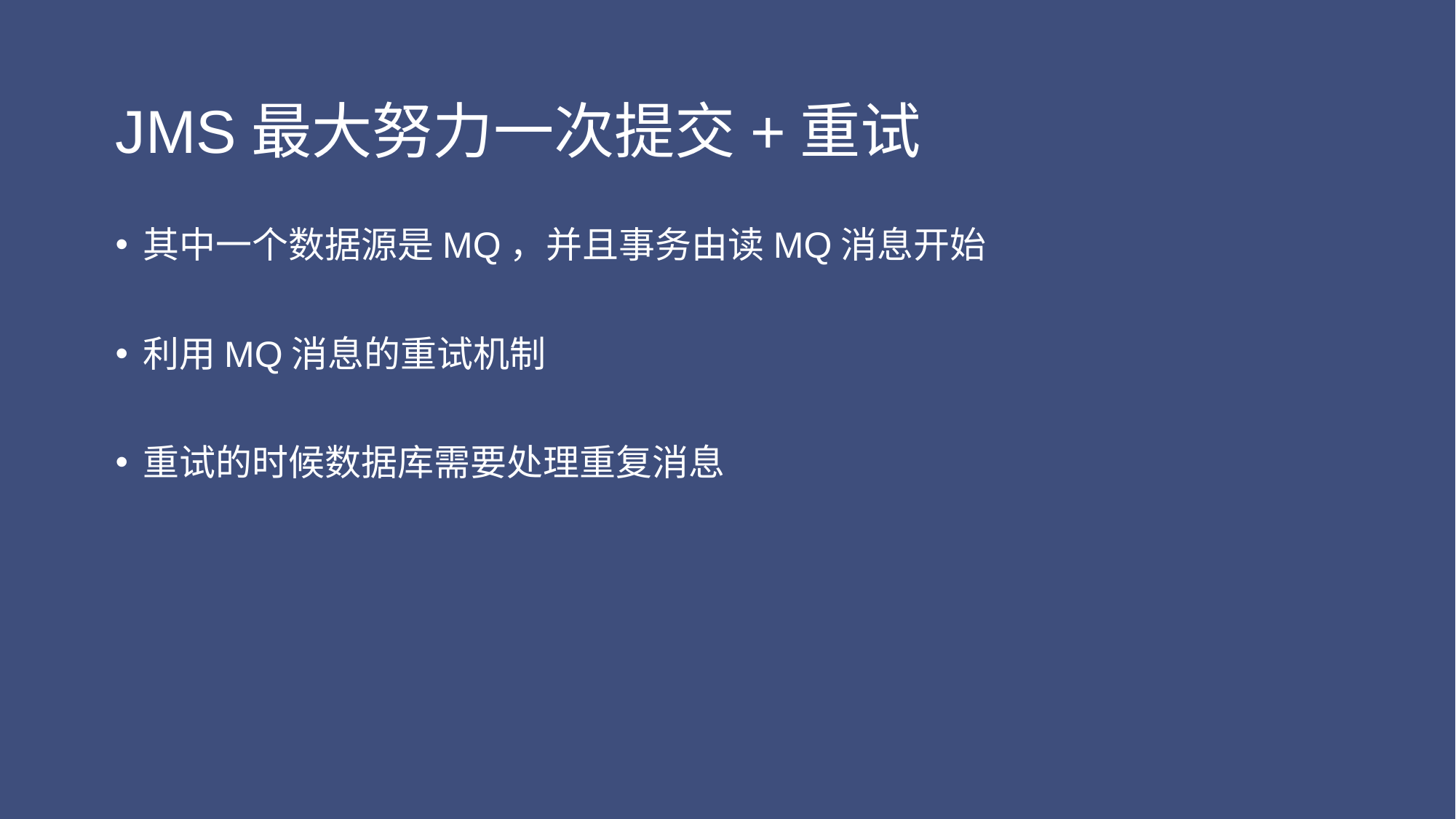

# JMS最大努力一次提交+重试
其中一个数据源是MQ，并且事务由读MQ消息开始

利用MQ消息的重试机制

重试的时候数据库需要处理重复消息